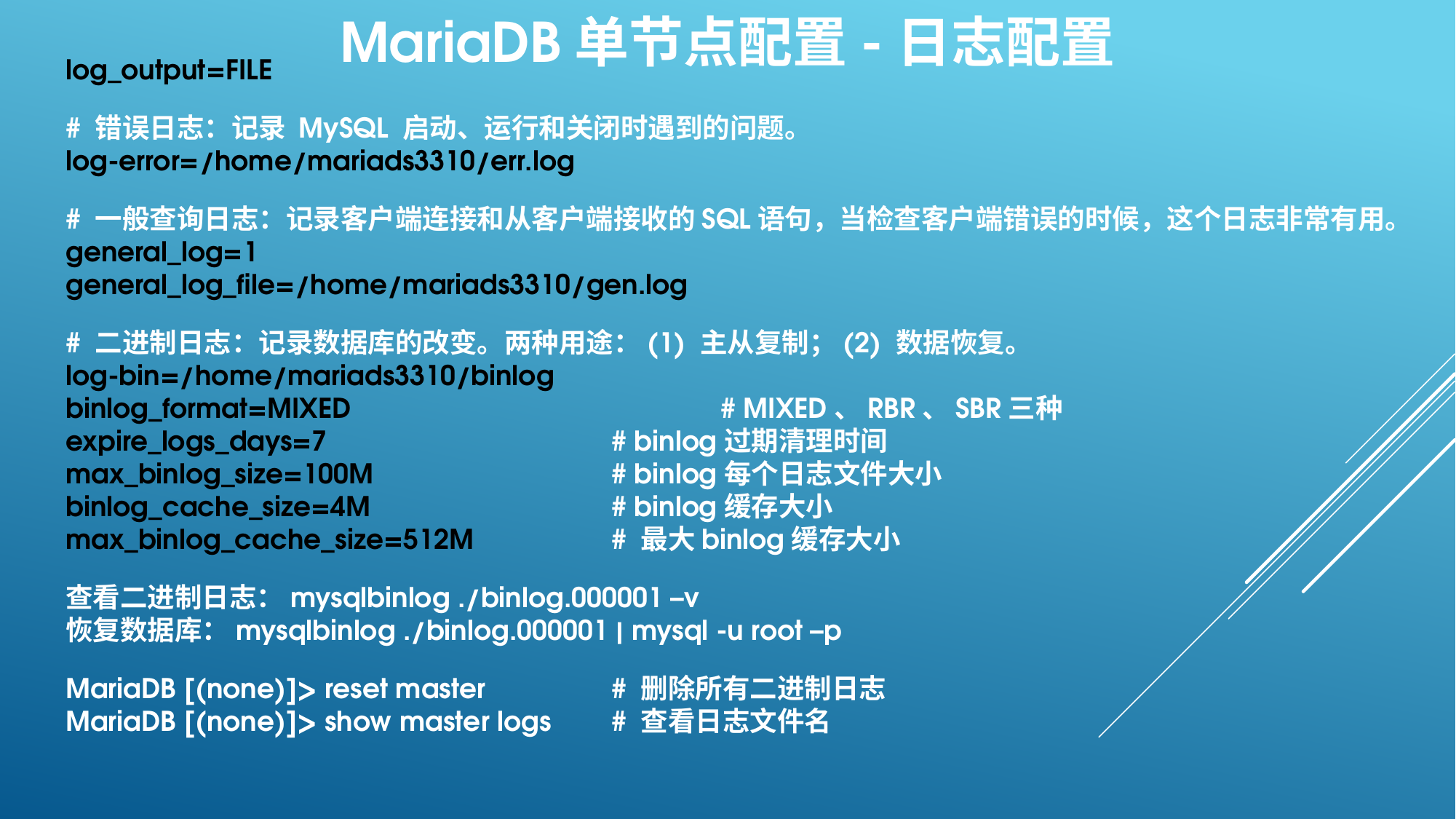

MariaDB单节点配置-日志配置
log_output=FILE

# 错误日志：记录 MySQL 启动、运行和关闭时遇到的问题。
log-error=/home/mariads3310/err.log

# 一般查询日志：记录客户端连接和从客户端接收的SQL语句，当检查客户端错误的时候，这个日志非常有用。
general_log=1
general_log_file=/home/mariads3310/gen.log

# 二进制日志：记录数据库的改变。两种用途：(1) 主从复制；(2) 数据恢复。
log-bin=/home/mariads3310/binlog
binlog_format=MIXED 				# MIXED、RBR、SBR三种
expire_logs_days=7                        	# binlog过期清理时间
max_binlog_size=100M                   	# binlog每个日志文件大小
binlog_cache_size=4M                    	# binlog缓存大小
max_binlog_cache_size=512M         	# 最大binlog缓存大小

查看二进制日志：mysqlbinlog ./binlog.000001 –v
恢复数据库：mysqlbinlog ./binlog.000001 | mysql -u root –p

MariaDB [(none)]> reset master		# 删除所有二进制日志
MariaDB [(none)]> show master logs	# 查看日志文件名